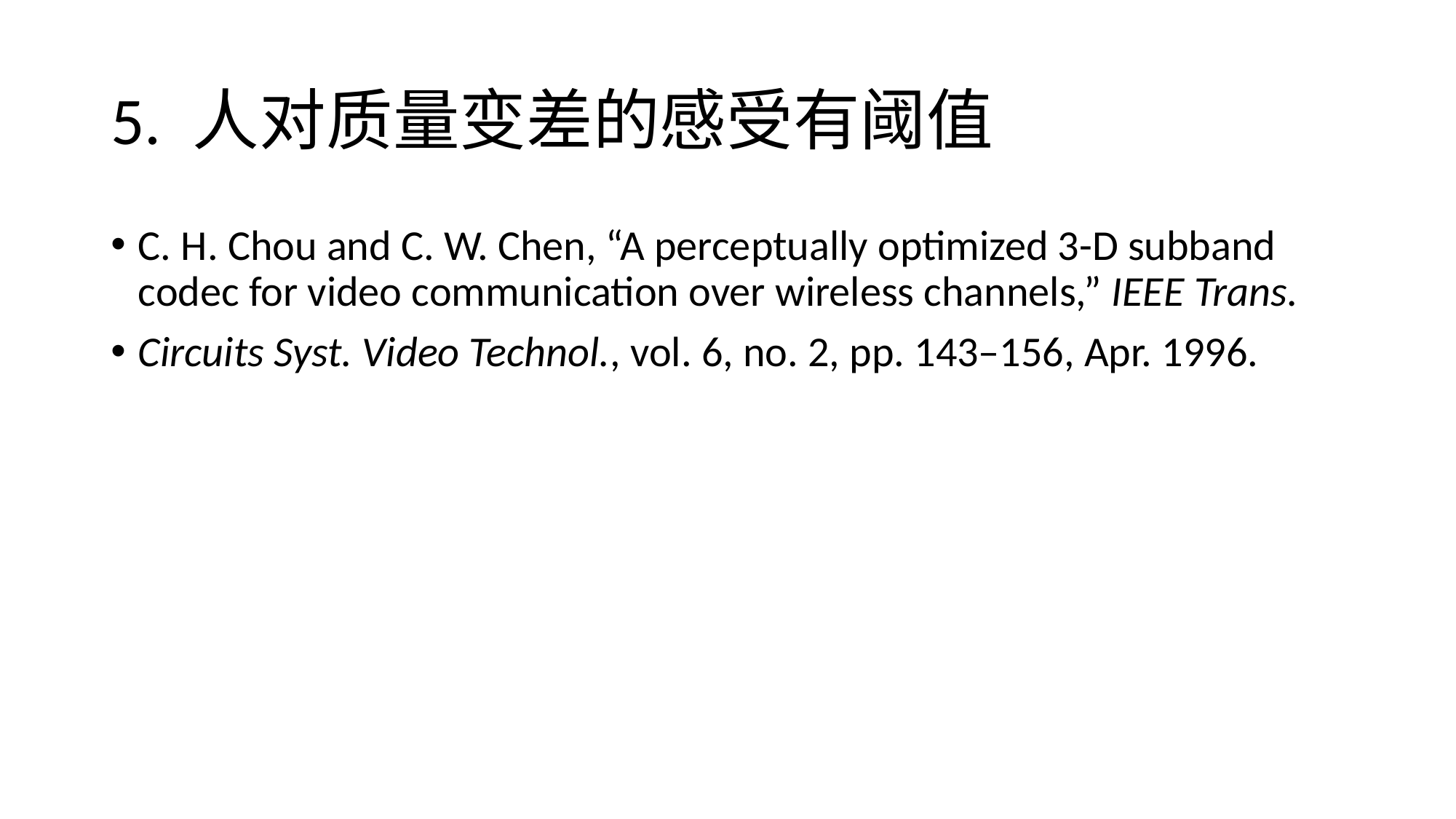

# 5. 人对质量变差的感受有阈值
C. H. Chou and C. W. Chen, “A perceptually optimized 3-D subband codec for video communication over wireless channels,” IEEE Trans.
Circuits Syst. Video Technol., vol. 6, no. 2, pp. 143–156, Apr. 1996.